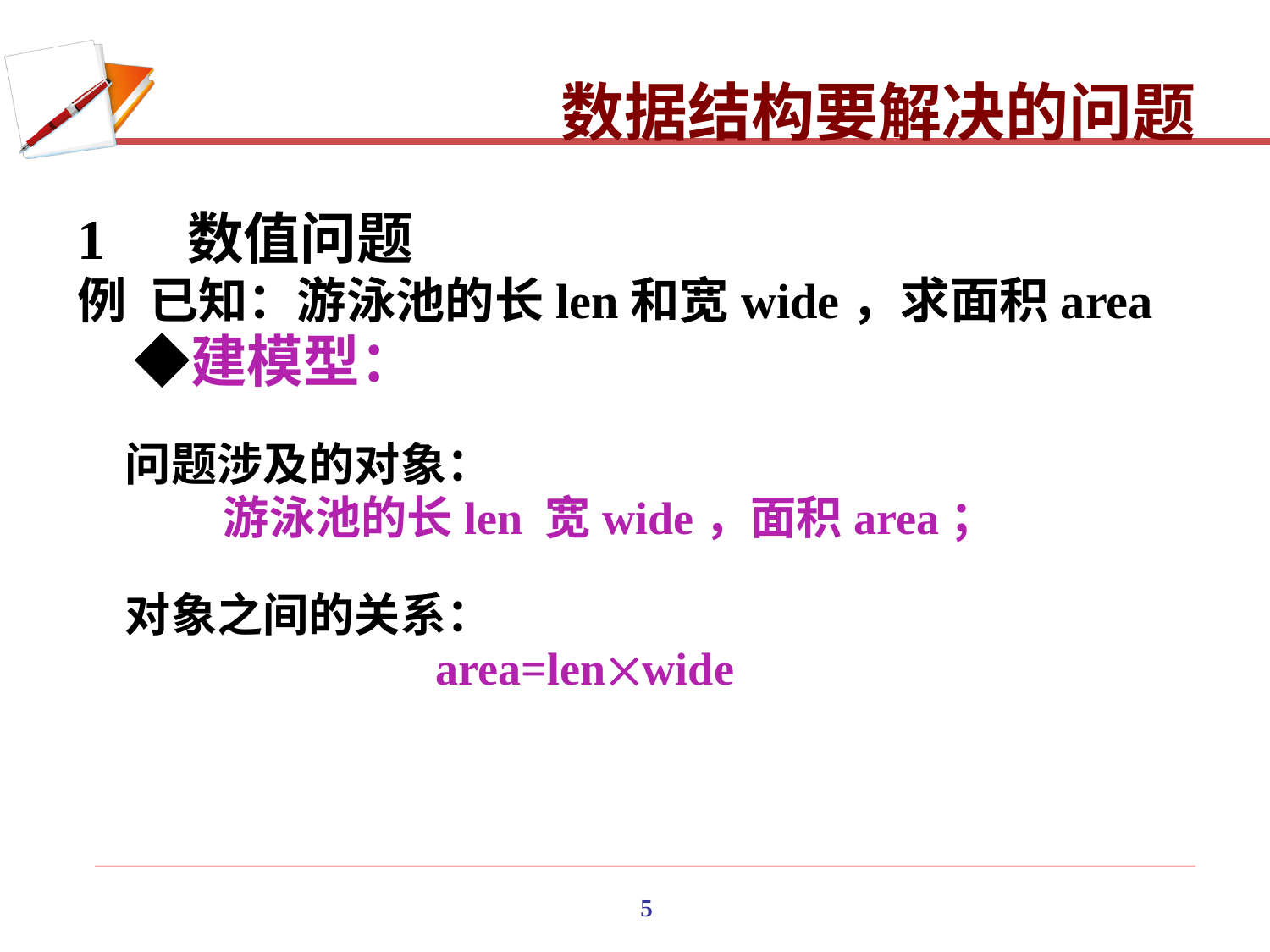

# 数据结构要解决的问题
1  数值问题
例  已知：游泳池的长len和宽wide，求面积area
　◆建模型：
问题涉及的对象：
             游泳池的长len 宽wide，面积area；
对象之间的关系：
             area=len×wide